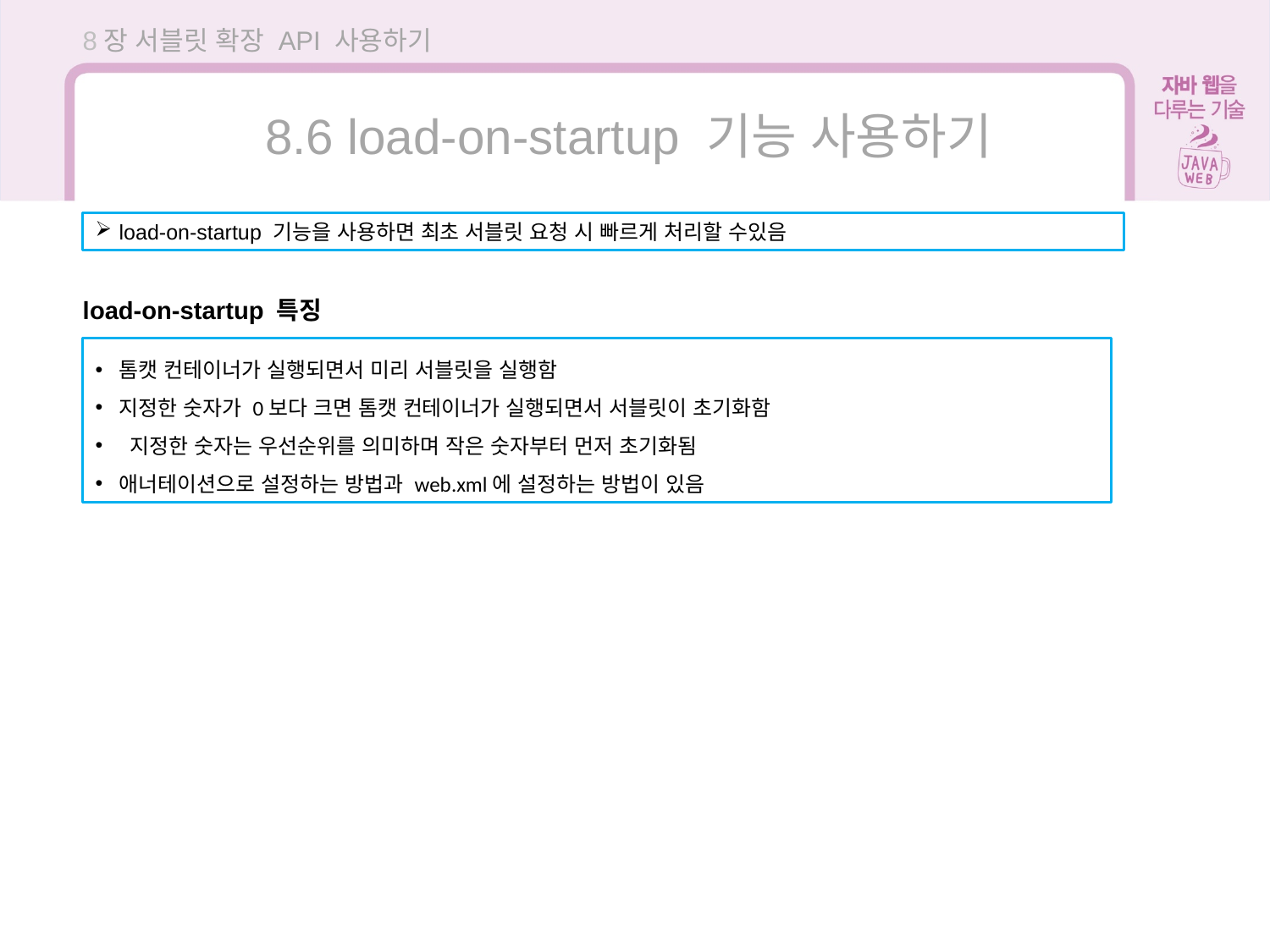

8장 서블릿 확장 API 사용하기
8.6 load-on-startup 기능 사용하기
load-on-startup 기능을 사용하면 최초 서블릿 요청 시 빠르게 처리할 수있음
load-on-startup 특징
톰캣 컨테이너가 실행되면서 미리 서블릿을 실행함
지정한 숫자가 0보다 크면 톰캣 컨테이너가 실행되면서 서블릿이 초기화함
 지정한 숫자는 우선순위를 의미하며 작은 숫자부터 먼저 초기화됨
애너테이션으로 설정하는 방법과 web.xml에 설정하는 방법이 있음